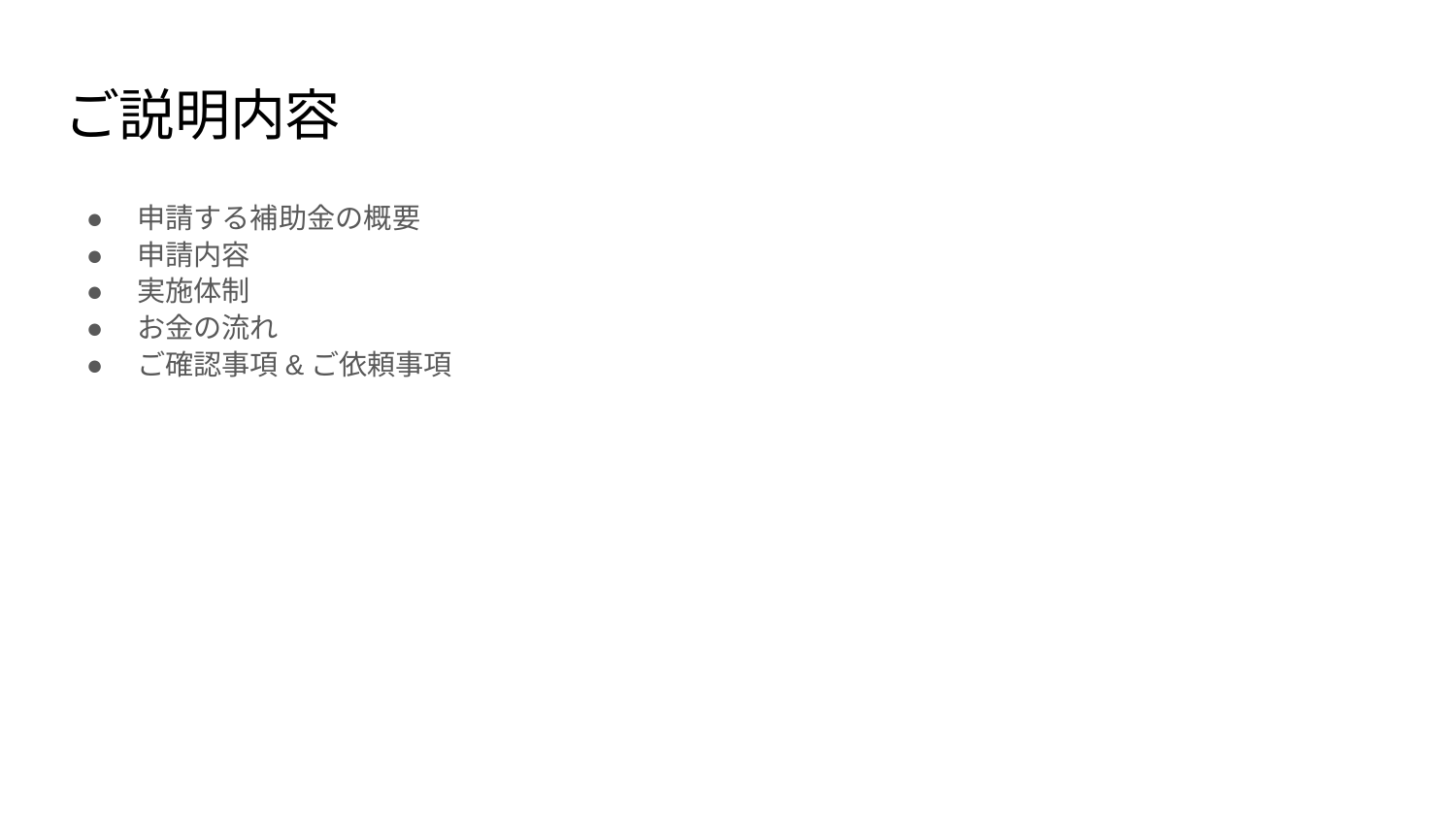

# ご説明内容
申請する補助金の概要
申請内容
実施体制
お金の流れ
ご確認事項&ご依頼事項